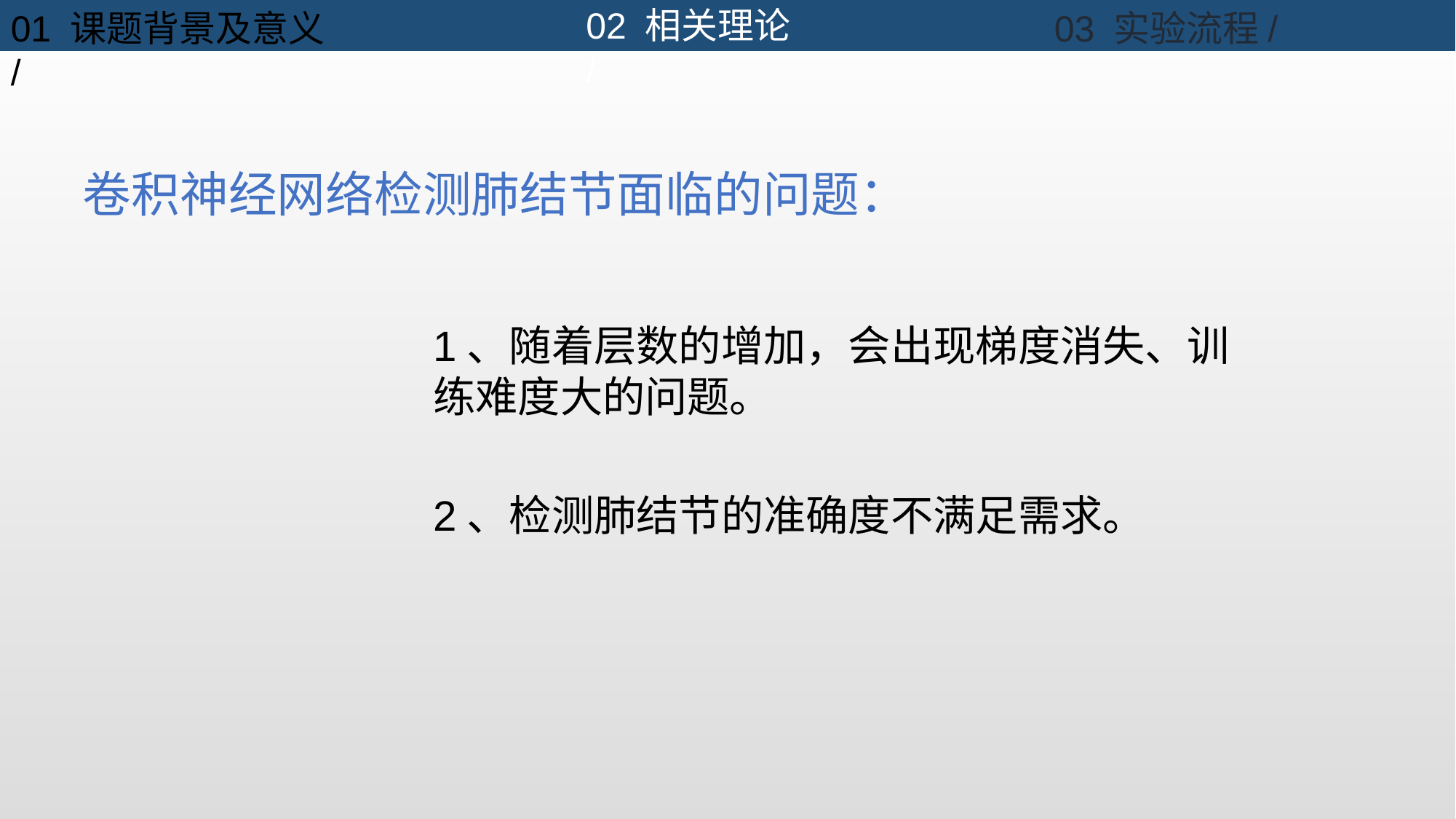

01 课题背景及意义/
03 实验流程/
02 相关理论/
卷积神经网络检测肺结节面临的问题：
1、随着层数的增加，会出现梯度消失、训练难度大的问题。
2、检测肺结节的准确度不满足需求。